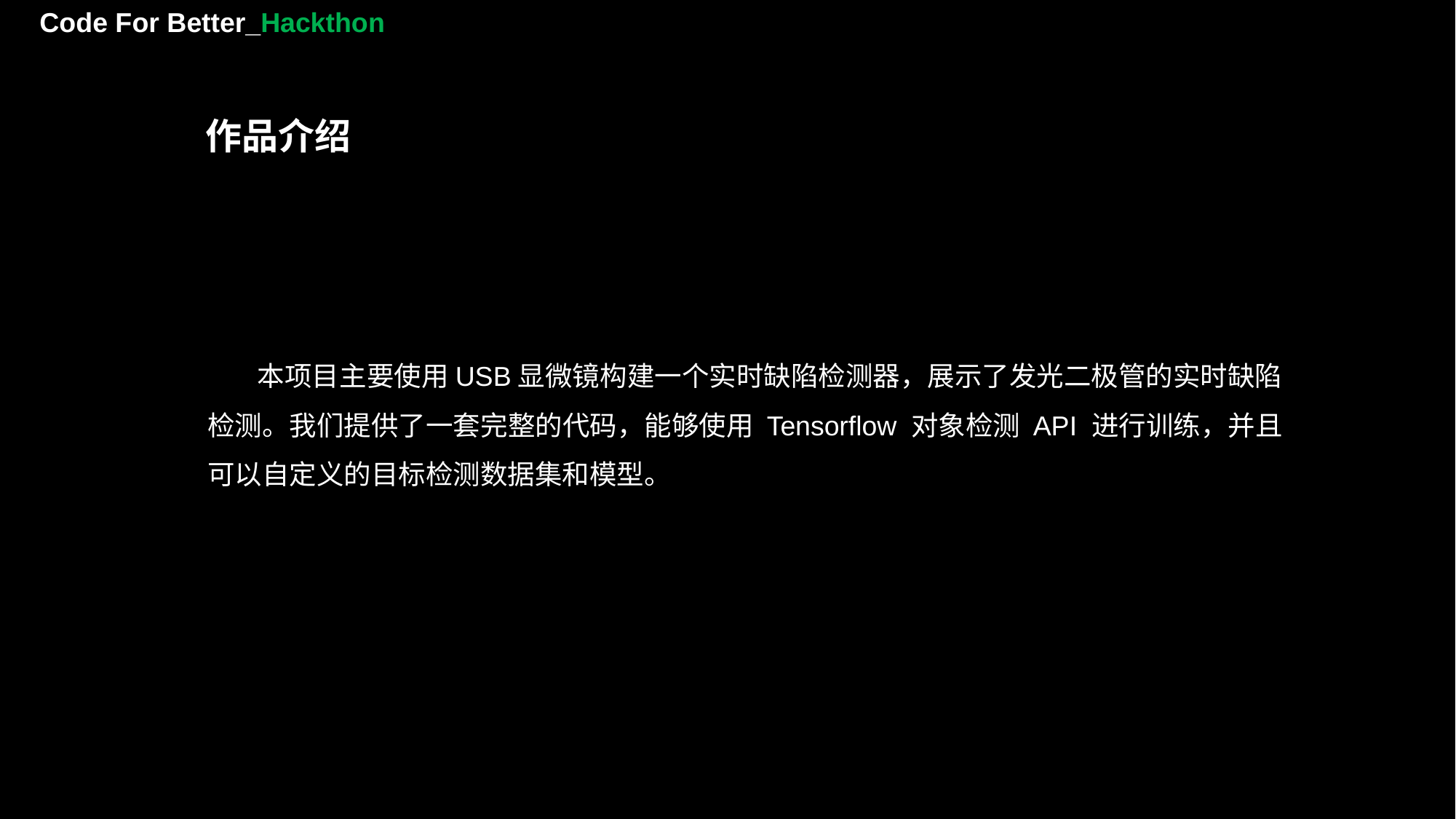

Code For Better_Hackthon
作品介绍
       本项目主要使用USB显微镜构建一个实时缺陷检测器，展示了发光二极管的实时缺陷检测。我们提供了一套完整的代码，能够使用 Tensorflow 对象检测 API 进行训练，并且可以自定义的目标检测数据集和模型。